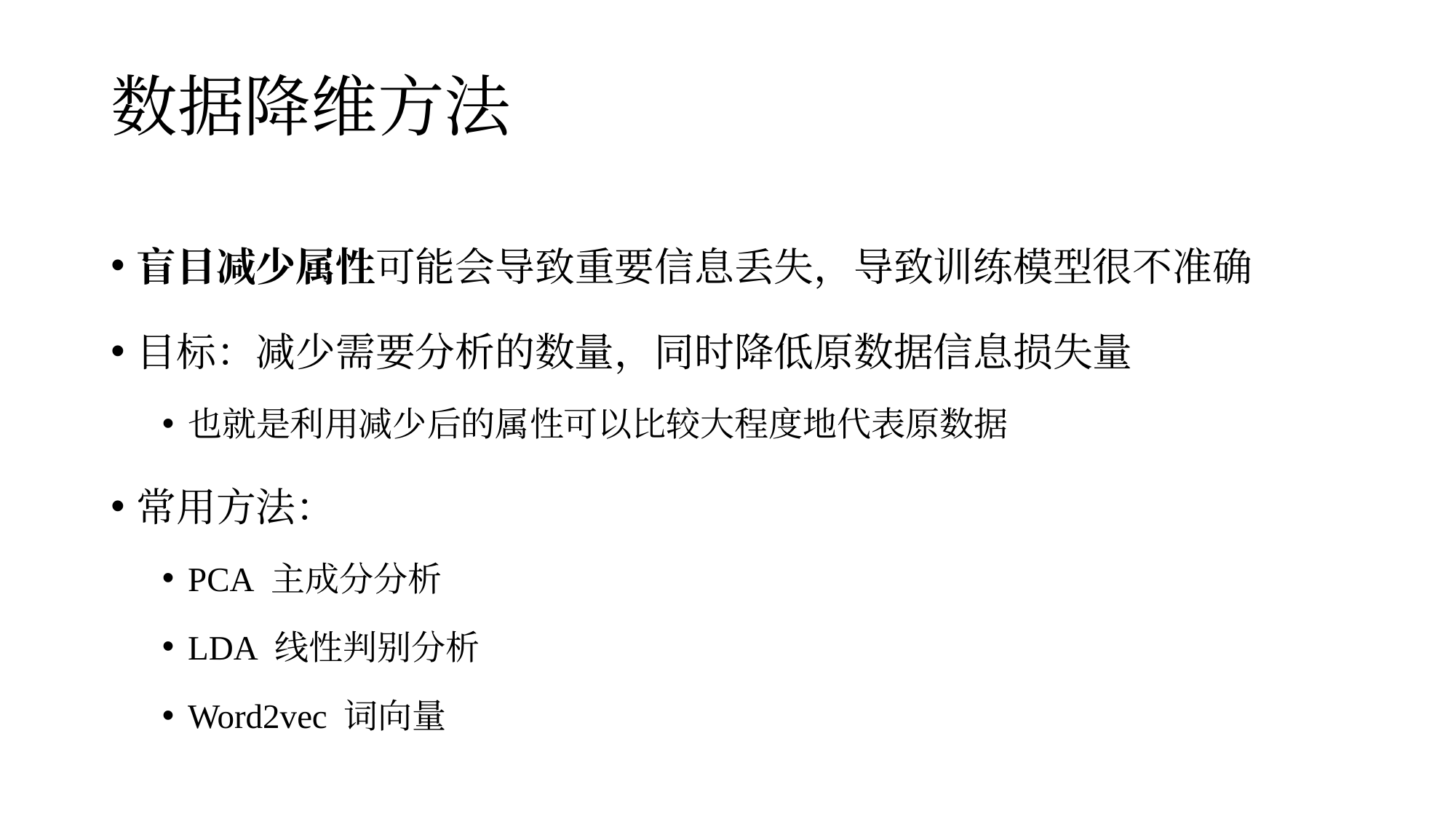

# 数据降维方法
盲目减少属性可能会导致重要信息丢失，导致训练模型很不准确
目标：减少需要分析的数量，同时降低原数据信息损失量
也就是利用减少后的属性可以比较大程度地代表原数据
常用方法：
PCA 主成分分析
LDA 线性判别分析
Word2vec 词向量